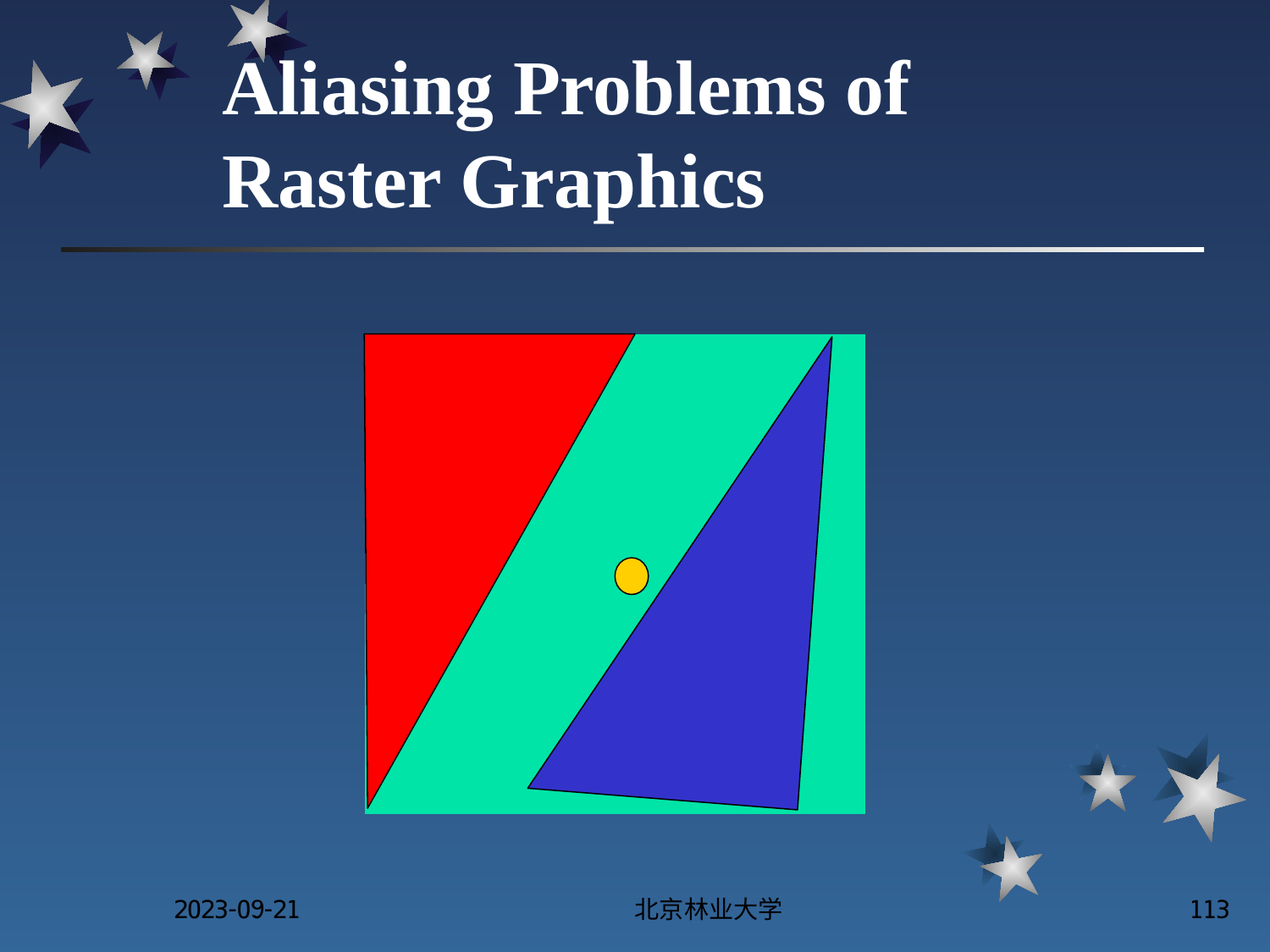

# Aliasing Problems of Raster Graphics

2023-09-21
北京林业大学
113